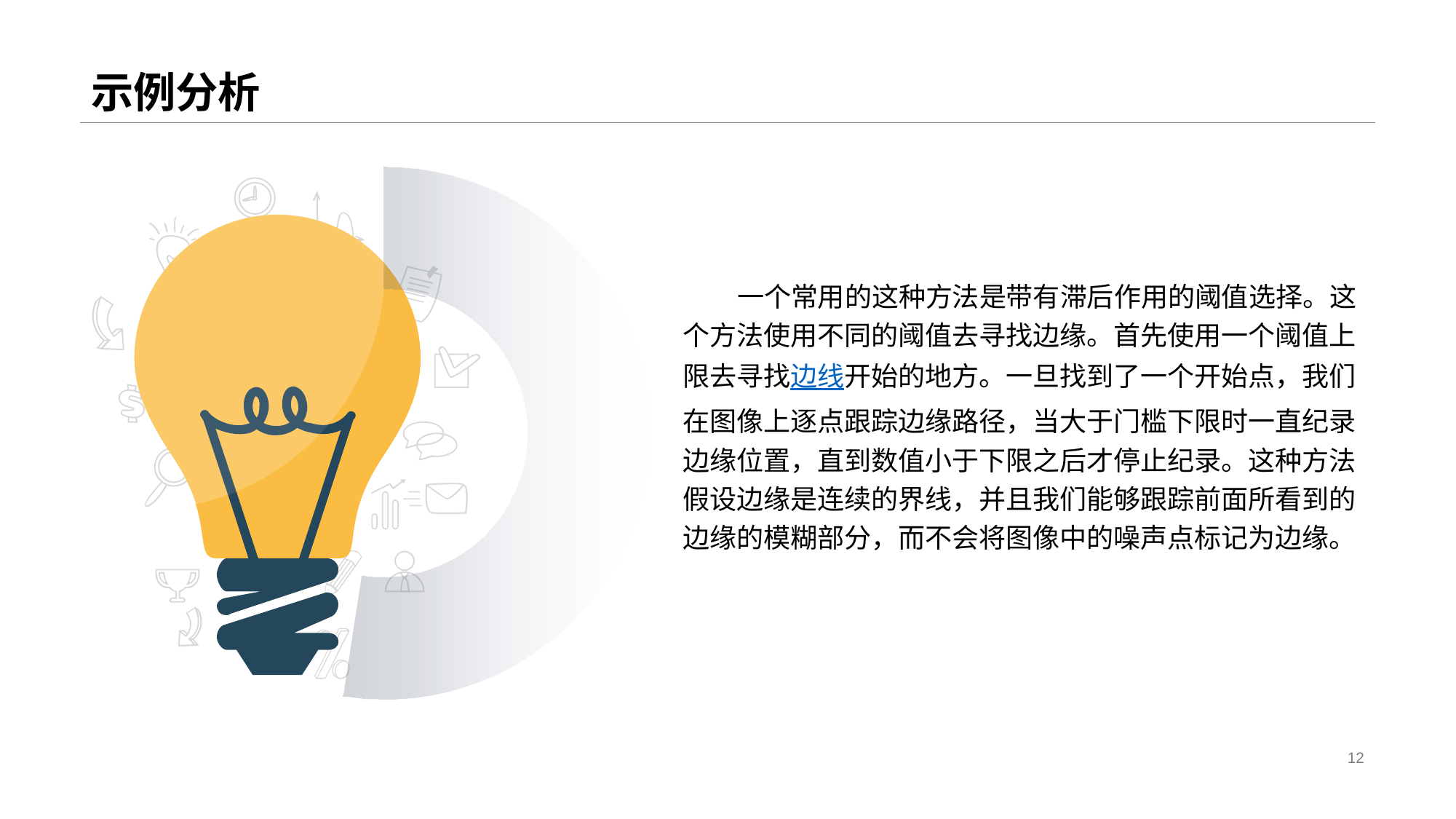

# 示例分析

        一个常用的这种方法是带有滞后作用的阈值选择。这个方法使用不同的阈值去寻找边缘。首先使用一个阈值上限去寻找边线开始的地方。一旦找到了一个开始点，我们在图像上逐点跟踪边缘路径，当大于门槛下限时一直纪录边缘位置，直到数值小于下限之后才停止纪录。这种方法假设边缘是连续的界线，并且我们能够跟踪前面所看到的边缘的模糊部分，而不会将图像中的噪声点标记为边缘。
12